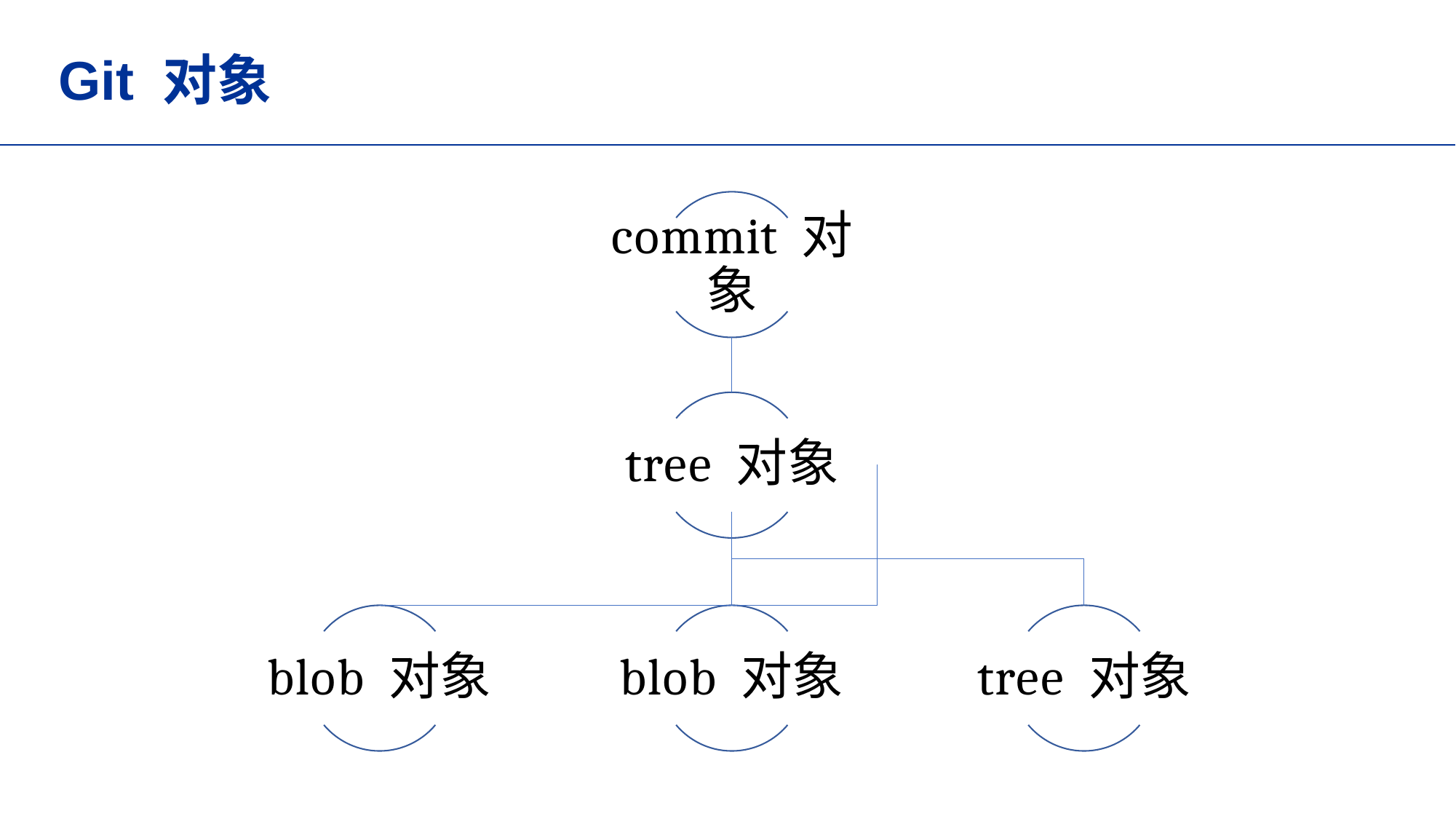

# Git 对象

commit 对象

tree 对象

blob 对象
blob 对象
tree 对象